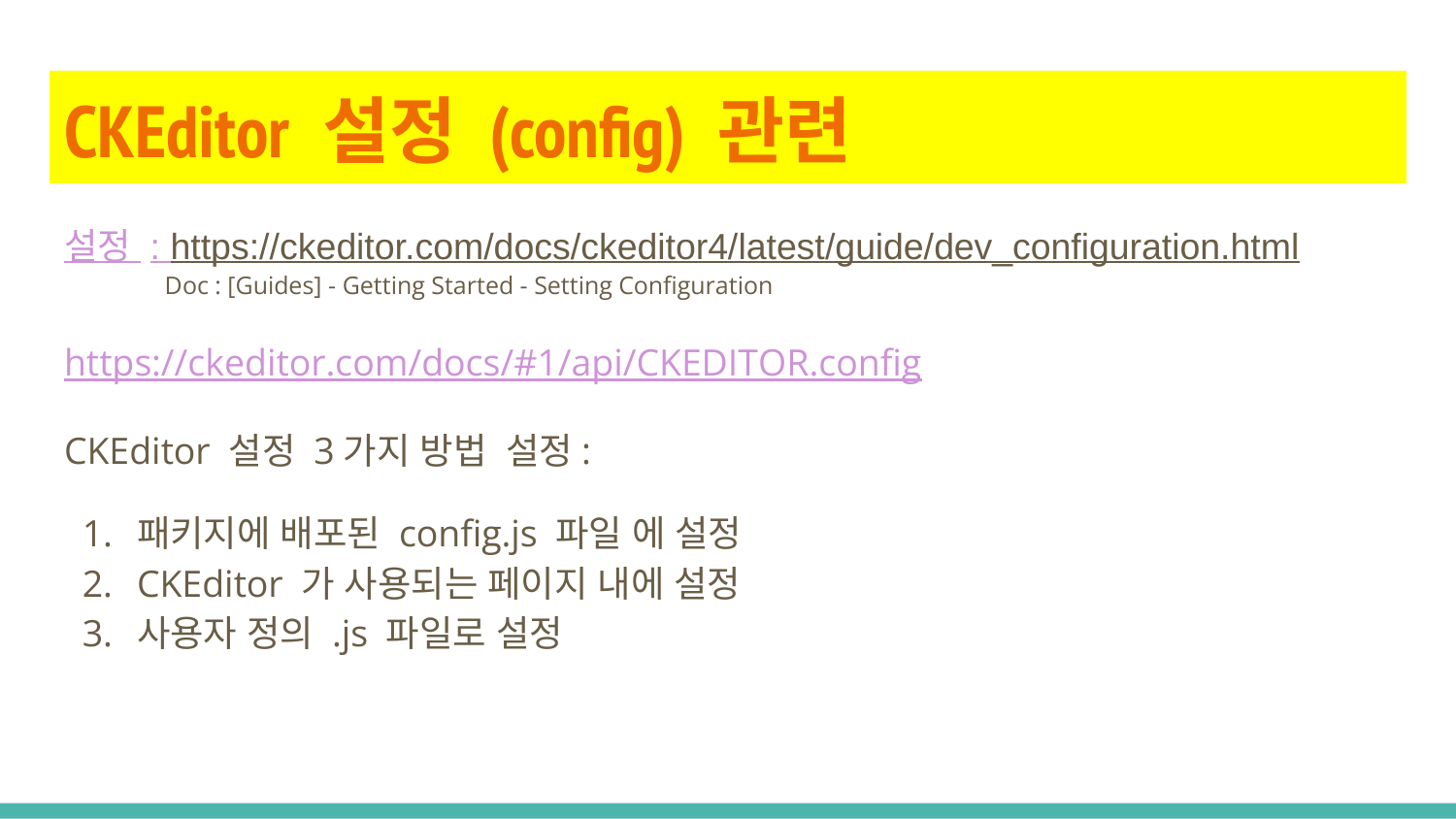

# CKEditor 설정 (config) 관련
설정 : https://ckeditor.com/docs/ckeditor4/latest/guide/dev_configuration.html
                Doc : [Guides] - Getting Started - Setting Configuration
https://ckeditor.com/docs/#1/api/CKEDITOR.config
CKEditor 설정 3가지 방법  설정:
패키지에 배포된 config.js 파일 에 설정
CKEditor 가 사용되는 페이지 내에 설정
사용자 정의 .js 파일로 설정